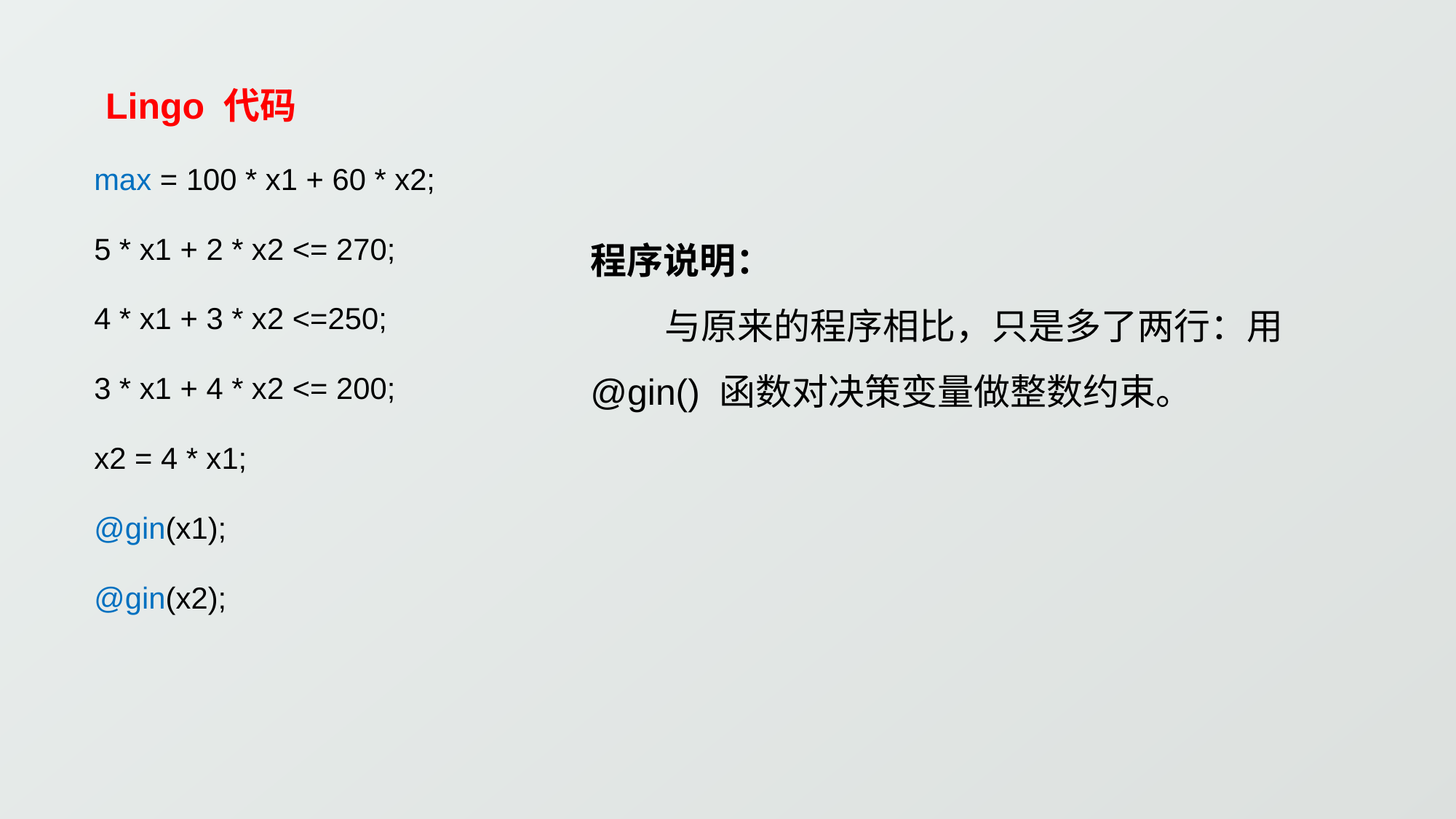

Lingo 代码
max = 100 * x1 + 60 * x2;
5 * x1 + 2 * x2 <= 270;
4 * x1 + 3 * x2 <=250;
3 * x1 + 4 * x2 <= 200;
x2 = 4 * x1;
@gin(x1);
@gin(x2);

程序说明：
        与原来的程序相比，只是多了两行：用@gin() 函数对决策变量做整数约束。